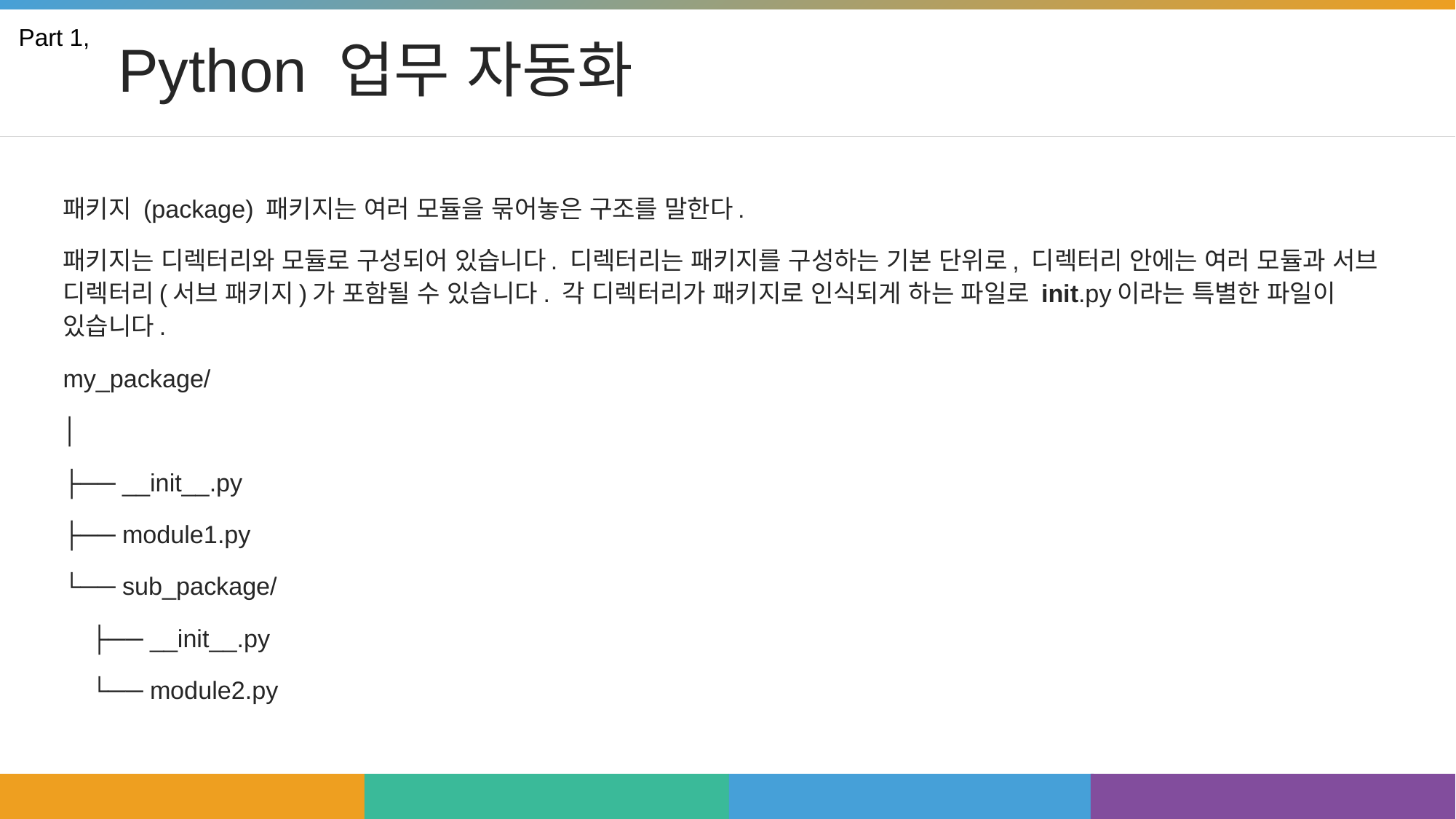

# Python 업무 자동화
Part 1,
패키지 (package) 패키지는 여러 모듈을 묶어놓은 구조를 말한다.
패키지는 디렉터리와 모듈로 구성되어 있습니다. 디렉터리는 패키지를 구성하는 기본 단위로, 디렉터리 안에는 여러 모듈과 서브 디렉터리(서브 패키지)가 포함될 수 있습니다. 각 디렉터리가 패키지로 인식되게 하는 파일로 init.py이라는 특별한 파일이 있습니다.
my_package/
│
├── __init__.py
├── module1.py
└── sub_package/
    ├── __init__.py
    └── module2.py